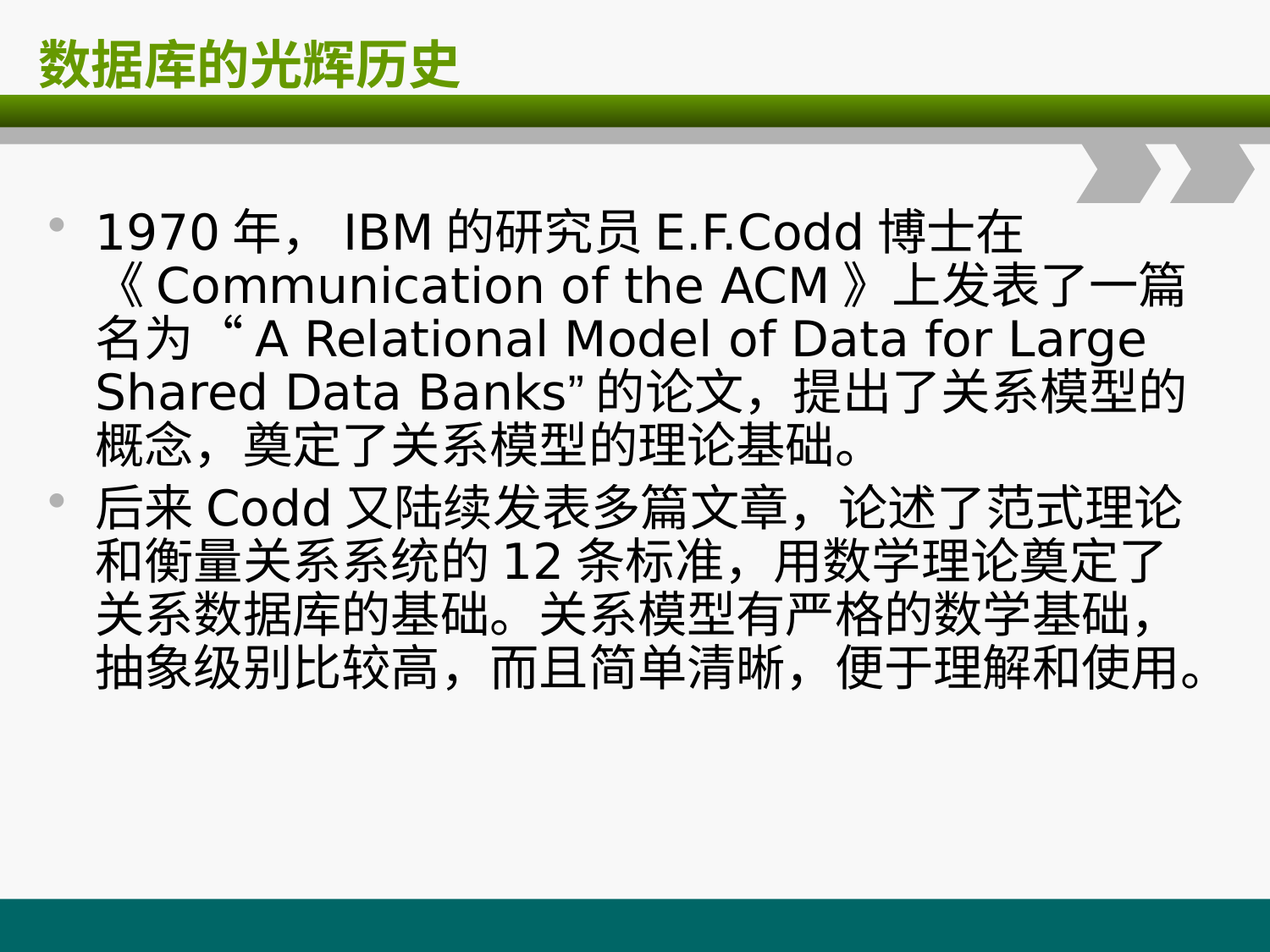

# 数据库的光辉历史
1970年，IBM的研究员E.F.Codd博士在《Communication of the ACM》上发表了一篇名为“A Relational Model of Data for Large Shared Data Banks”的论文，提出了关系模型的概念，奠定了关系模型的理论基础。
后来Codd又陆续发表多篇文章，论述了范式理论和衡量关系系统的12条标准，用数学理论奠定了关系数据库的基础。关系模型有严格的数学基础，抽象级别比较高，而且简单清晰，便于理解和使用。